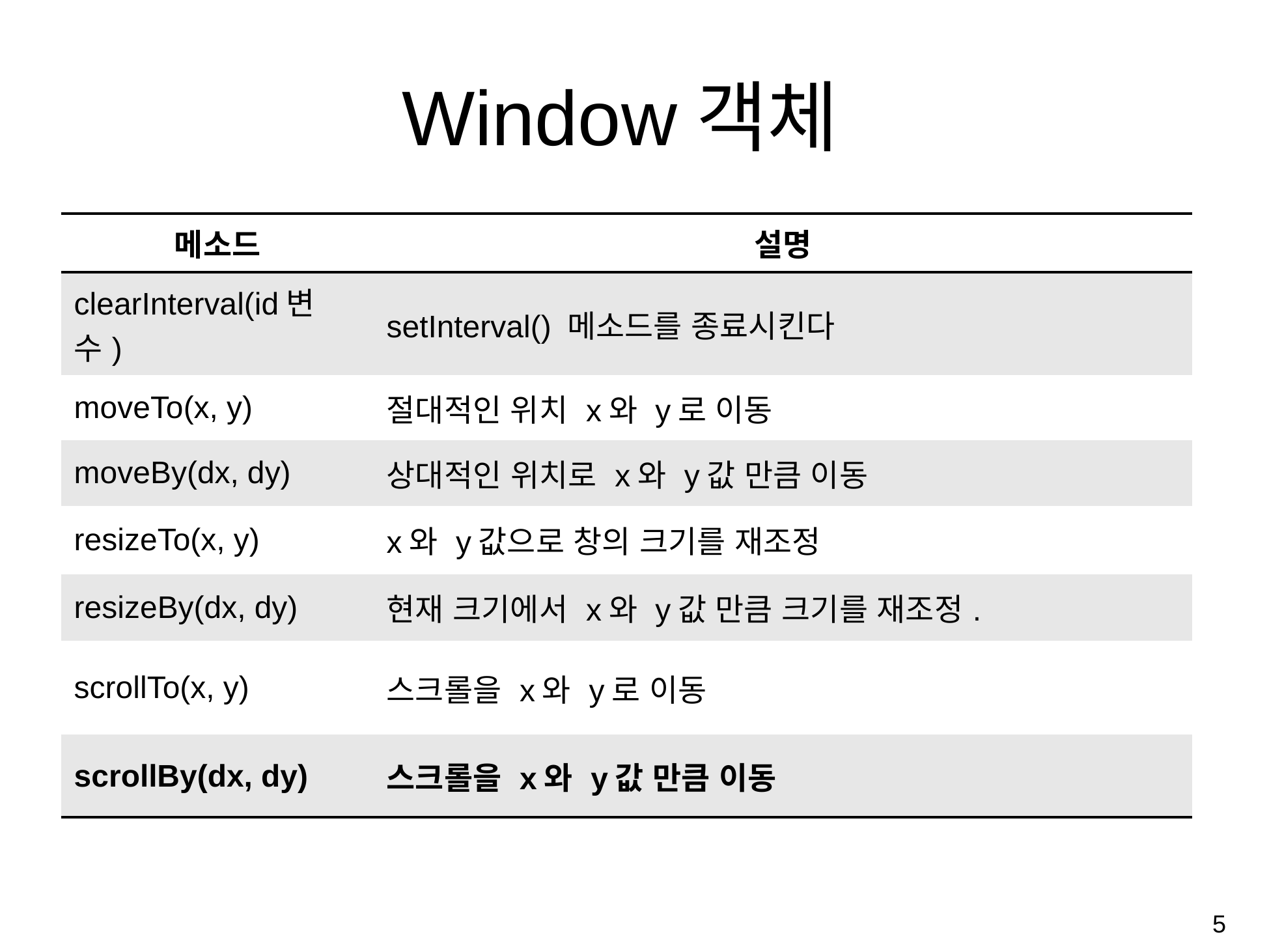

# Window객체

| 메소드 | 설명 |
| --- | --- |
| clearInterval(id변수) | setInterval() 메소드를 종료시킨다 |
| moveTo(x, y) | 절대적인 위치 x와 y로 이동 |
| moveBy(dx, dy) | 상대적인 위치로 x와 y값 만큼 이동 |
| resizeTo(x, y) | x와 y값으로 창의 크기를 재조정 |
| resizeBy(dx, dy) | 현재 크기에서 x와 y값 만큼 크기를 재조정. |
| scrollTo(x, y) | 스크롤을 x와 y로 이동 |
| scrollBy(dx, dy) | 스크롤을 x와 y값 만큼 이동 |
5